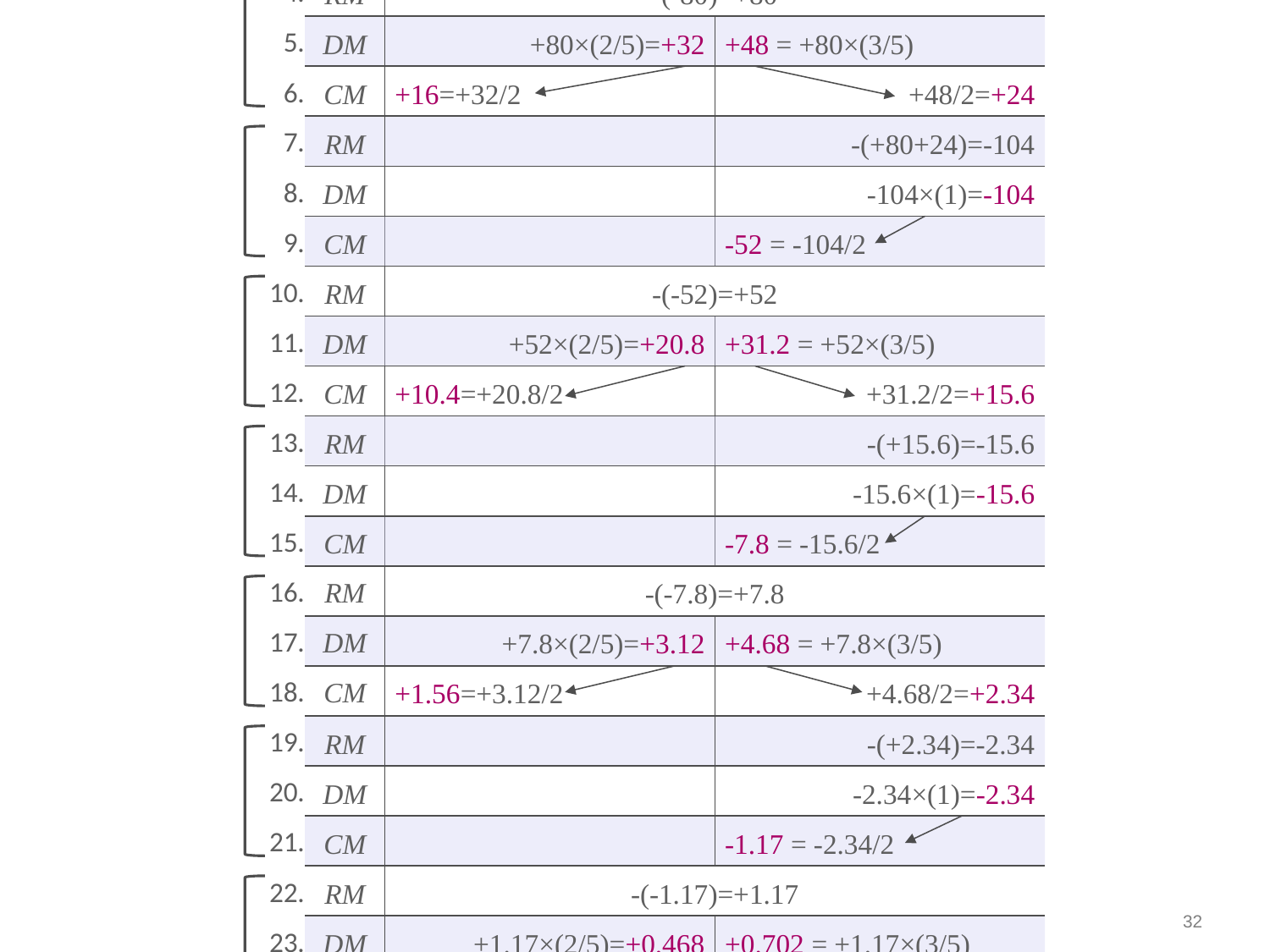

1.
A
양단연속
B
양단연속
C
2.
DF
0
2/5
3/5
1
3.
FEM

-80
+80

4.
RM
-(-80)=+80
5.
DM
+80×(2/5)=+32
+48 = +80×(3/5)
6.
CM
+16=+32/2
+48/2=+24

7.
RM
-(+80+24)=-104
8.
DM
-104×(1)=-104

9.
CM
-52 = -104/2

10.
RM
-(-52)=+52
11.
DM
+52×(2/5)=+20.8
+31.2 = +52×(3/5)
12.
CM
+10.4=+20.8/2
+31.2/2=+15.6

13.
RM
-(+15.6)=-15.6
14.
DM
-15.6×(1)=-15.6
15.
CM
-7.8 = -15.6/2
RM

16.
-(-7.8)=+7.8

DM
17.
+7.8×(2/5)=+3.12
+4.68 = +7.8×(3/5)
CM
18.
+1.56=+3.12/2
+4.68/2=+2.34

19.
RM
-(+2.34)=-2.34
20.
DM
-2.34×(1)=-2.34
21.
CM
-1.17 = -2.34/2

22.
RM
-(-1.17)=+1.17
23.
DM
+1.17×(2/5)=+0.468
+0.702 = +1.17×(3/5)
24.
CM
+0.234=+0.468/2
+0.702/2=+0.351
25.
Ʃ
+28.194
+56.400
-56.388
+0.351
MAB
MBA
MBC
MCB